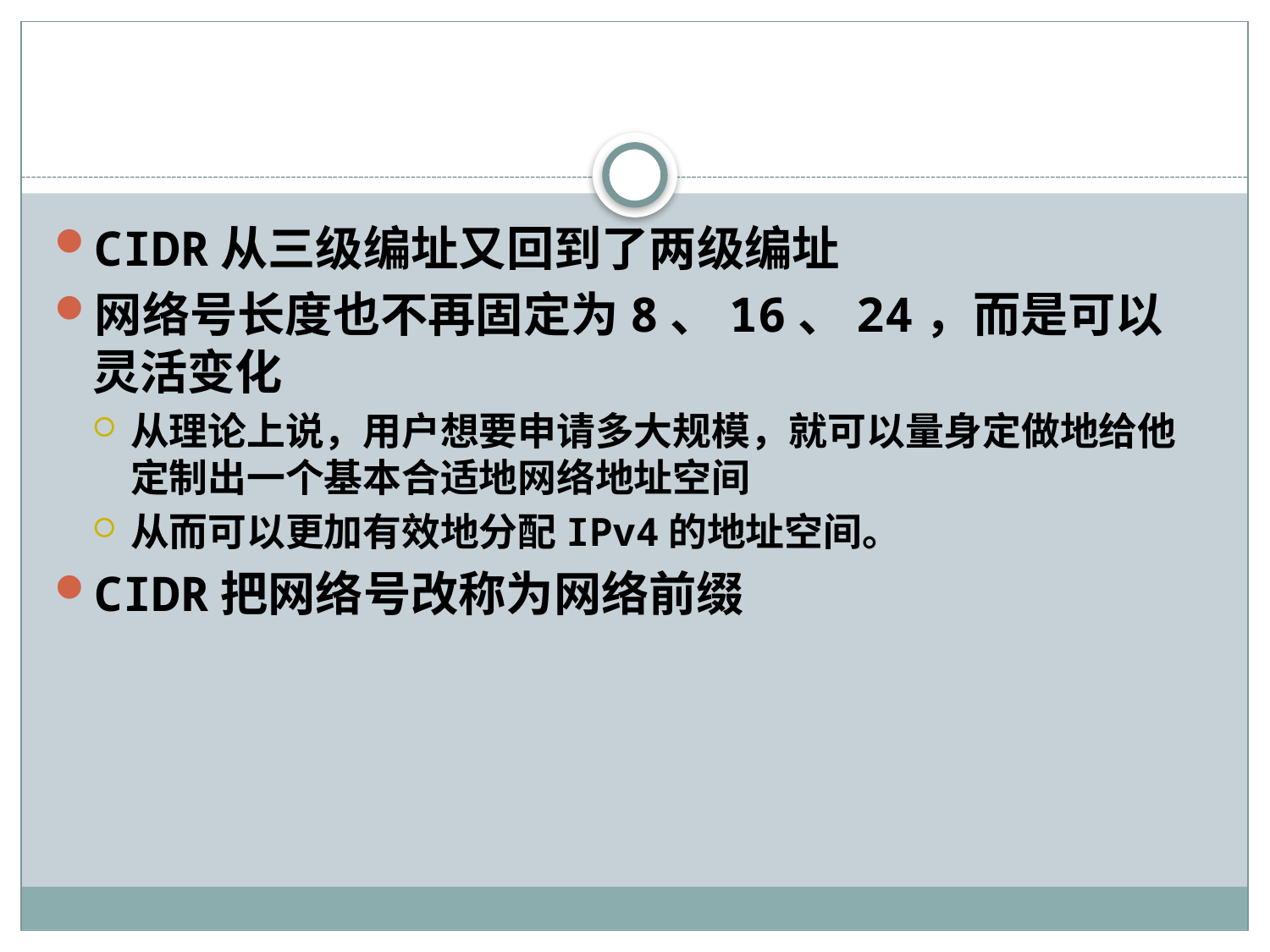

#
CIDR从三级编址又回到了两级编址
网络号长度也不再固定为8、16、24，而是可以灵活变化
从理论上说，用户想要申请多大规模，就可以量身定做地给他定制出一个基本合适地网络地址空间
从而可以更加有效地分配IPv4的地址空间。
CIDR把网络号改称为网络前缀